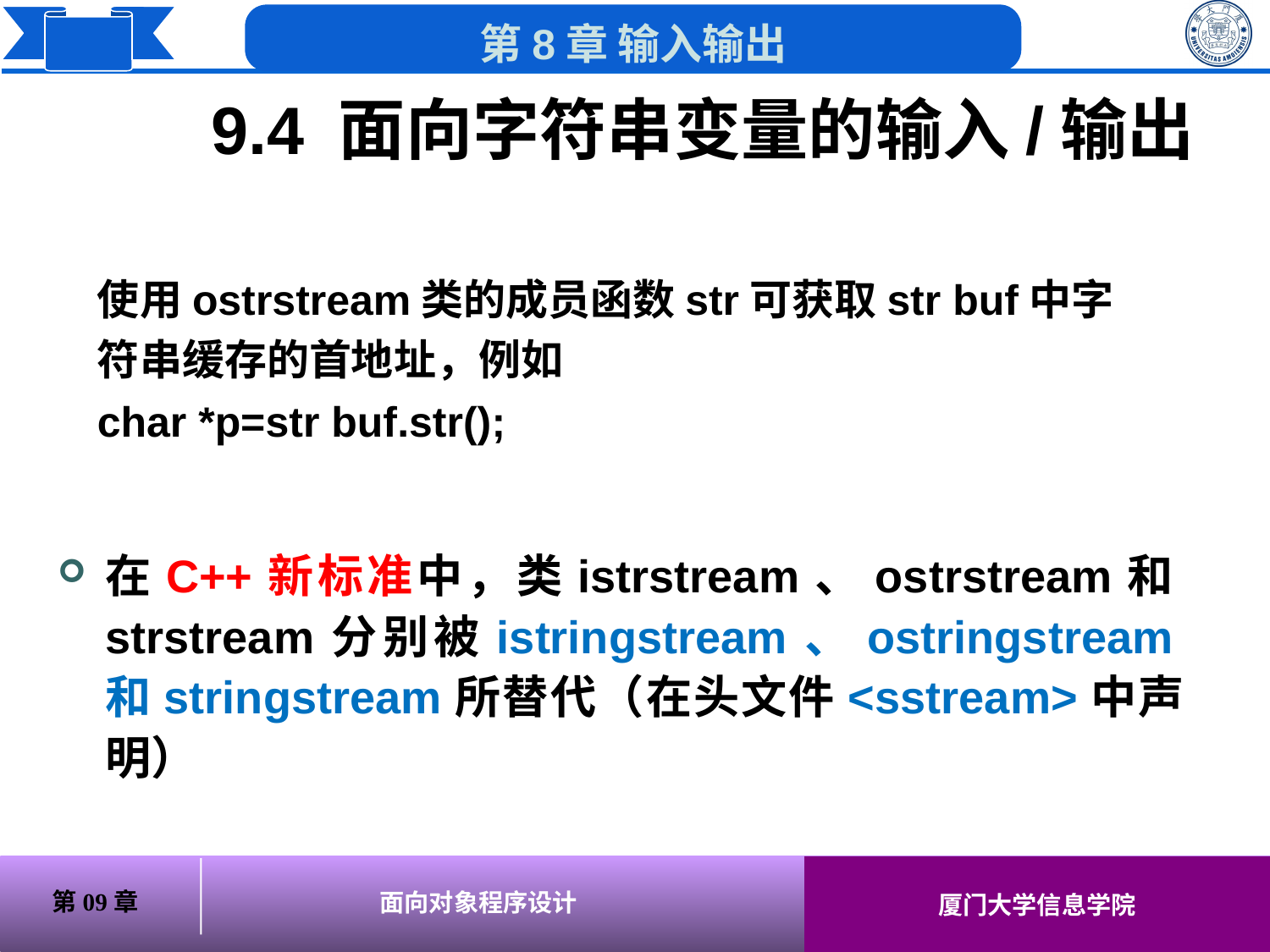

9.4 面向字符串变量的输入/输出
使用ostrstream类的成员函数str可获取str buf中字符串缓存的首地址，例如
char *p=str buf.str();
# 在C++新标准中，类istrstream、ostrstream和strstream分别被istringstream、ostringstream和stringstream所替代（在头文件<sstream>中声明）
67